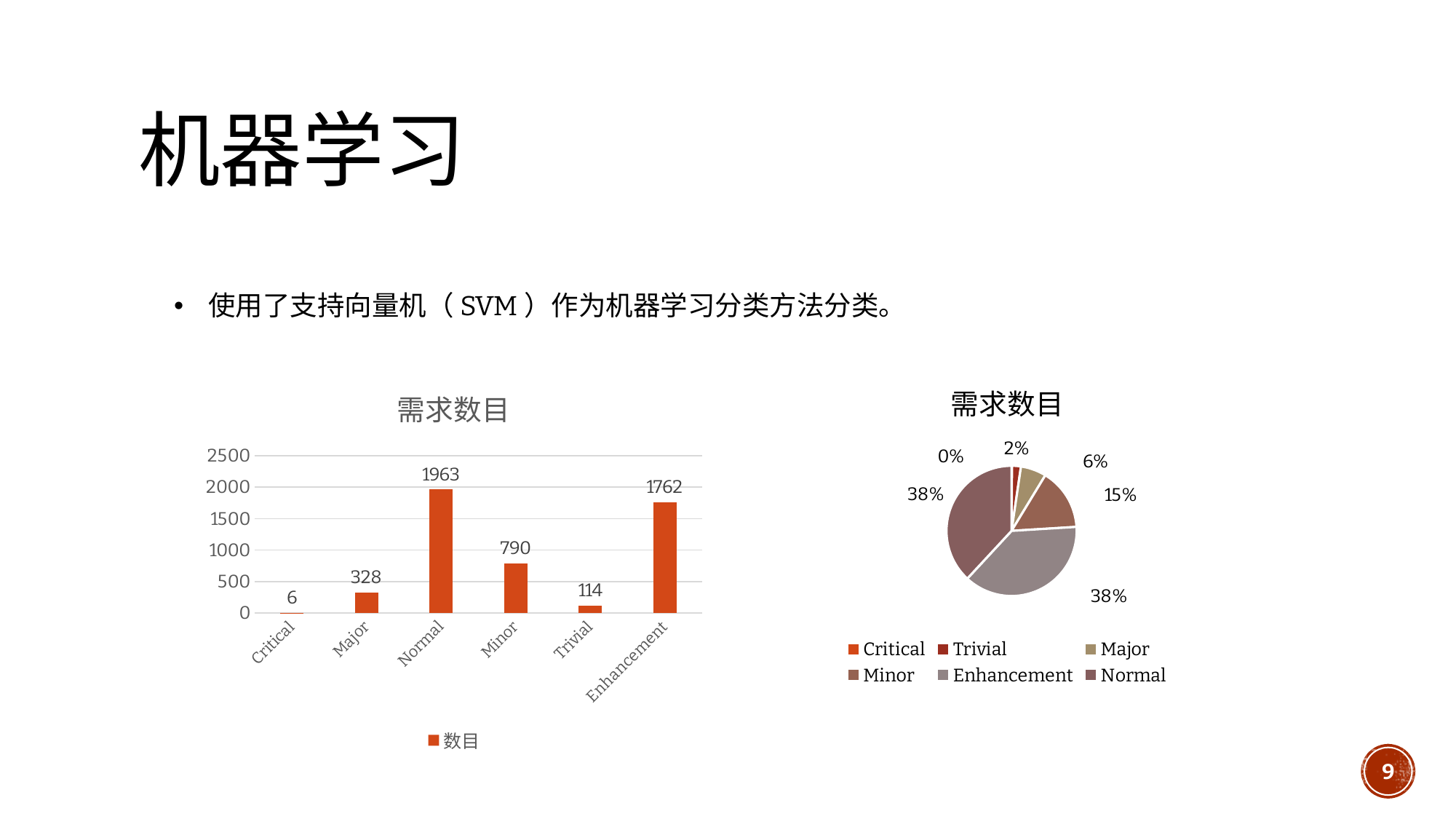

# 机器学习
使用了支持向量机（SVM）作为机器学习分类方法分类。

### Chart:

| Category | 需求数目 |
|---|---|
| Critical | 6.0 |
| Trivial | 114.0 |
| Major | 328.0 |
| Minor | 790.0 |
| Enhancement | 1952.0 |
| Normal | 1963.0 |

### Chart: 需求数目

| Category | 数目 |
|---|---|
| Critical | 6.0 |
| Major | 328.0 |
| Normal | 1963.0 |
| Minor | 790.0 |
| Trivial | 114.0 |
| Enhancement | 1762.0 |
9